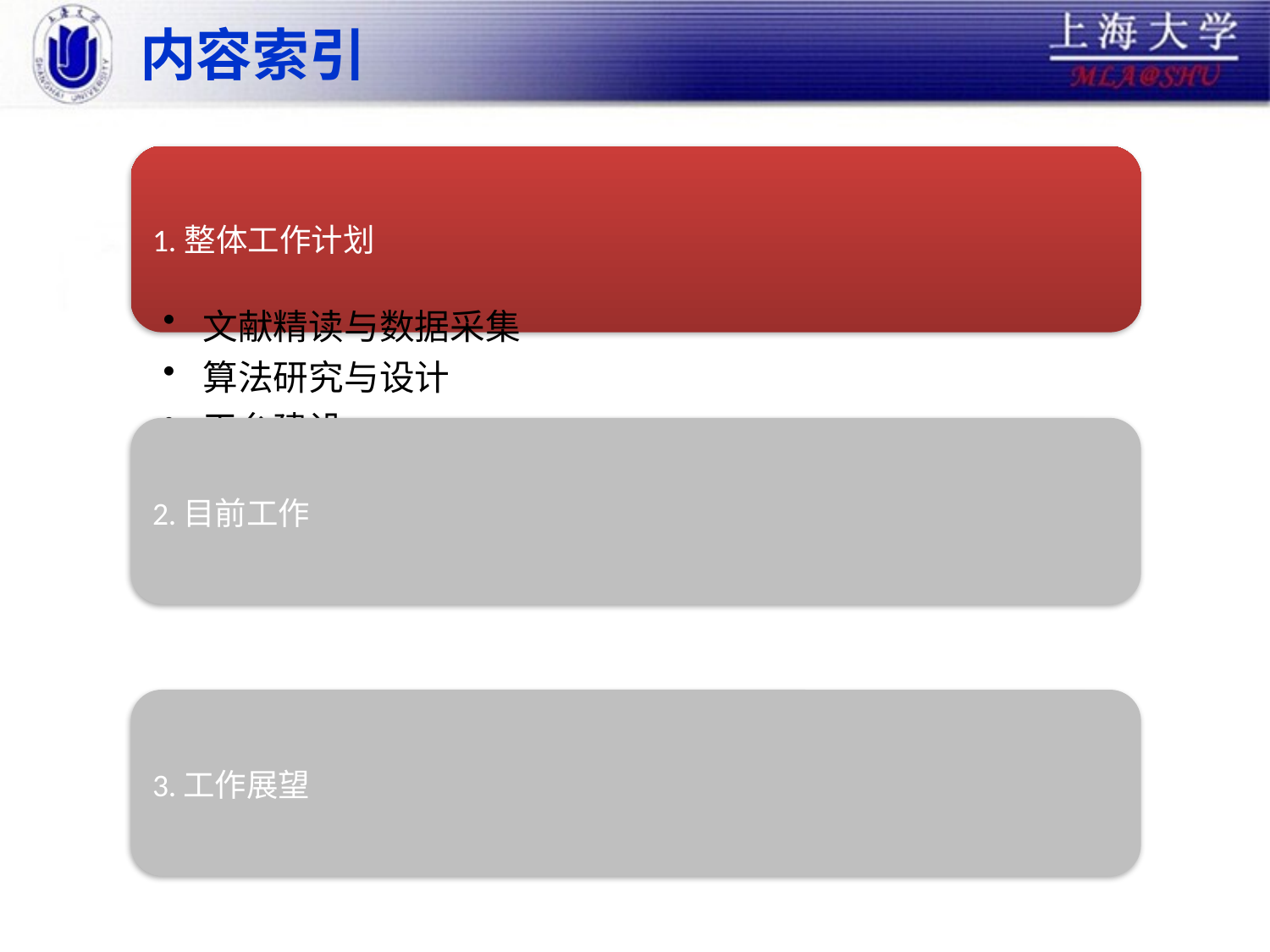

内容索引
1.整体工作计划
2.目前工作
文献精读与数据采集
3.工作展望
算法研究与设计
平台建设